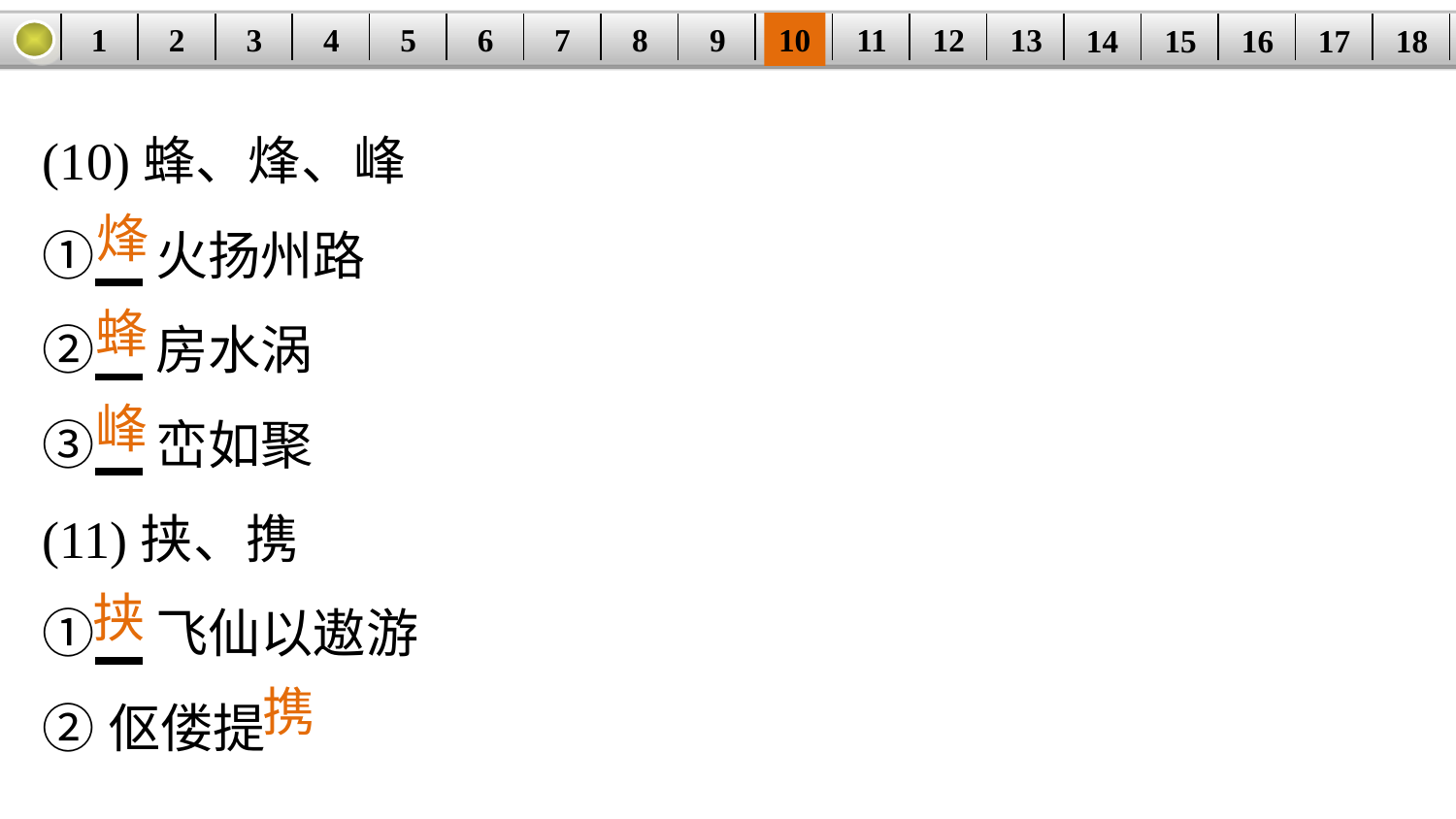

1
2
3
4
5
6
7
8
9
10
11
12
13
14
15
16
17
18
|  |  |  |  |  |  |  |  |  |  |  |  |  |  |  |  |  |  |
| --- | --- | --- | --- | --- | --- | --- | --- | --- | --- | --- | --- | --- | --- | --- | --- | --- | --- |

(10)蜂、烽、峰
①    火扬州路
②    房水涡
③    峦如聚
(11)挟、携
①    飞仙以遨游
②伛偻提
烽
蜂
峰
挟
携